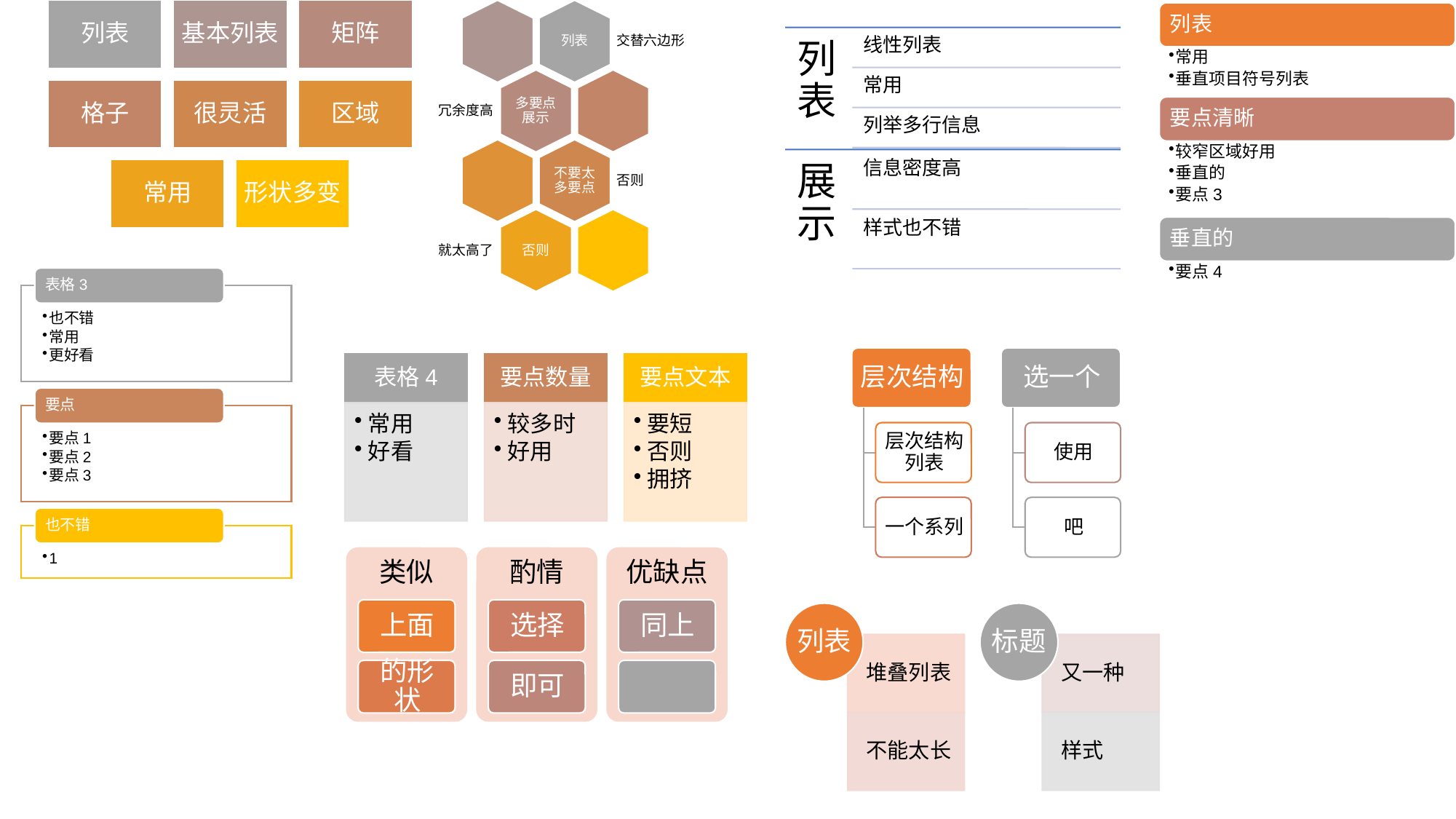

列表
基本列表
矩阵
格子
很灵活
区域
常用
形状多变
列表
常用
垂直项目符号列表
要点清晰
较窄区域好用
垂直的
要点3
垂直的
要点4
列表
交替六边形

多要点展示
冗余度高

不要太多要点
否则

否则
就太高了

列表
线性列表
常用
列举多行信息
展示
信息密度高
样式也不错
也不错
常用
更好看
表格3
要点1
要点2
要点3
要点
1
也不错
表格4
常用
好看
要点数量
较多时
好用
要点文本
要短
否则
拥挤
层次结构
层次结构列表
一个系列
选一个
使用
吧
类似
上面
的形状
酌情
选择
即可
优缺点
同上

堆叠列表
不能太长
列表
又一种
样式
标题